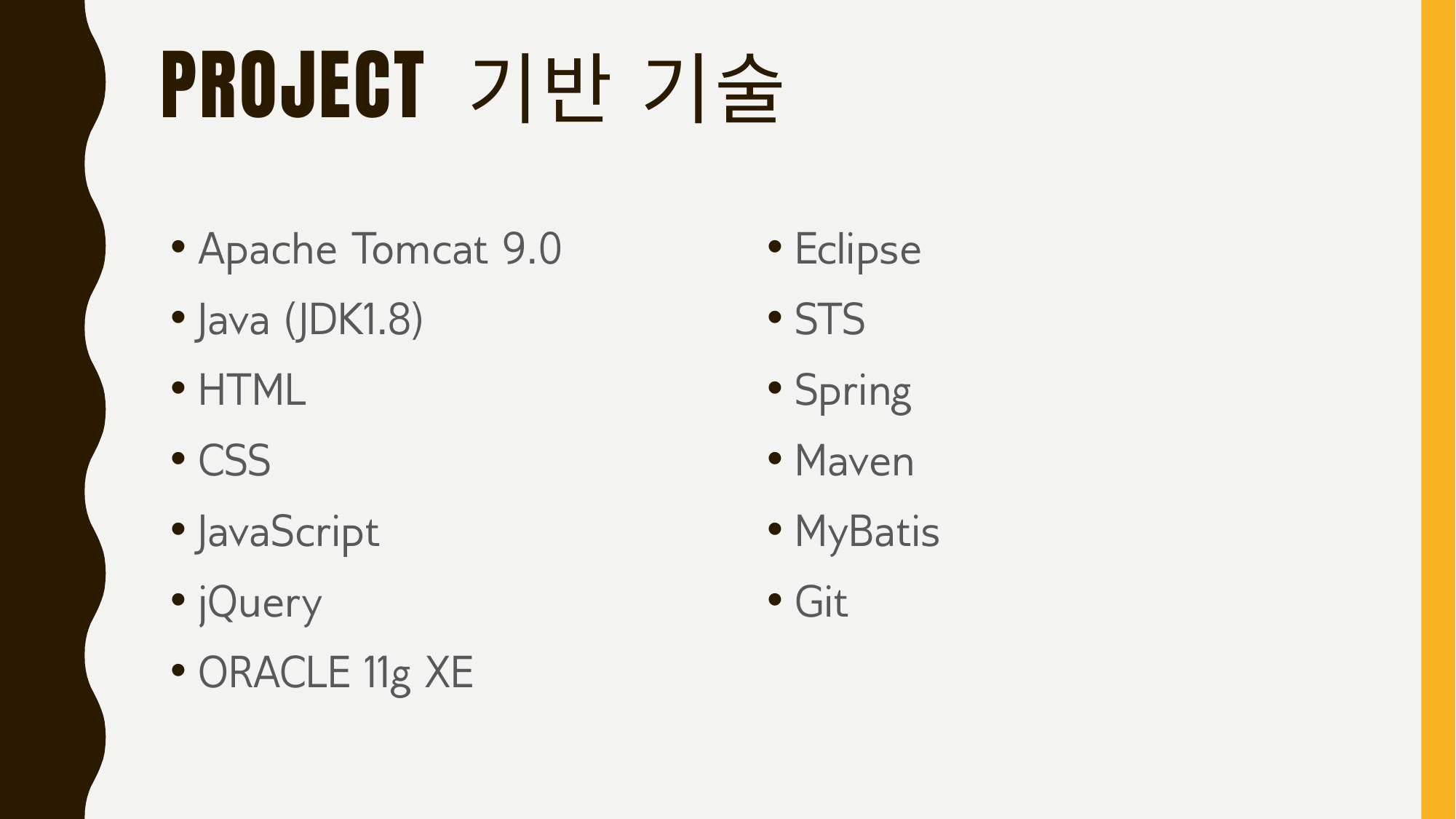

# Project 기반 기술
Apache Tomcat 9.0
Java (JDK1.8)
HTML
CSS
JavaScript
jQuery
ORACLE 11g XE
Eclipse
STS
Spring
Maven
MyBatis
Git